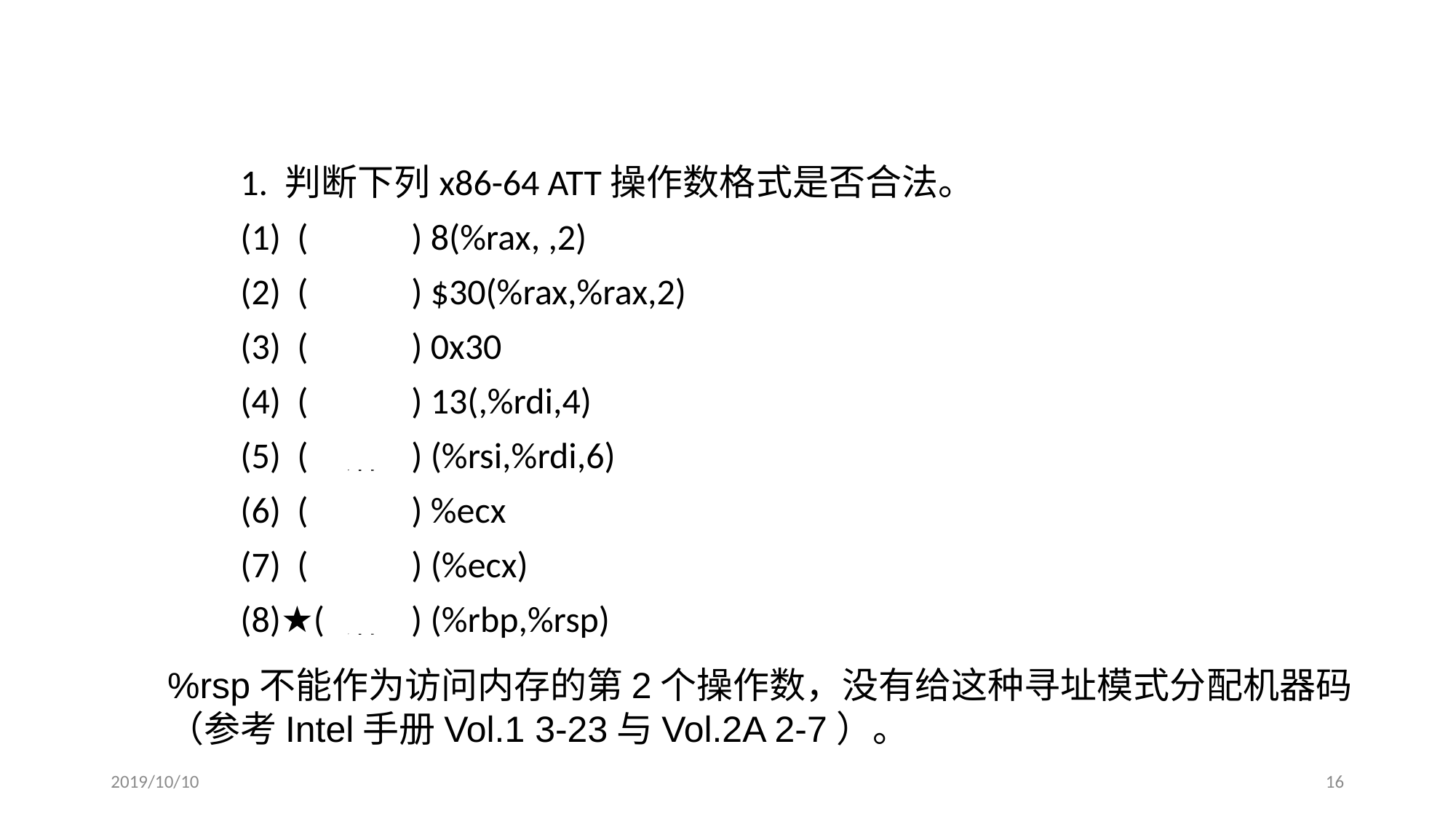

1. 判断下列x86-64 ATT操作数格式是否合法。
(1)  (   错   ) 8(%rax, ,2)
(2)  (   错   ) $30(%rax,%rax,2)
(3)  (   对   ) 0x30
(4)  (   对   ) 13(,%rdi,4)
(5)  (   错   ) (%rsi,%rdi,6)
(6)  (   对   ) %ecx
(7)  (   错   ) (%ecx)
(8)★( 错   ) (%rbp,%rsp)

%rsp不能作为访问内存的第2个操作数，没有给这种寻址模式分配机器码（参考Intel手册Vol.1 3-23与Vol.2A 2-7）。

2019/10/10
16